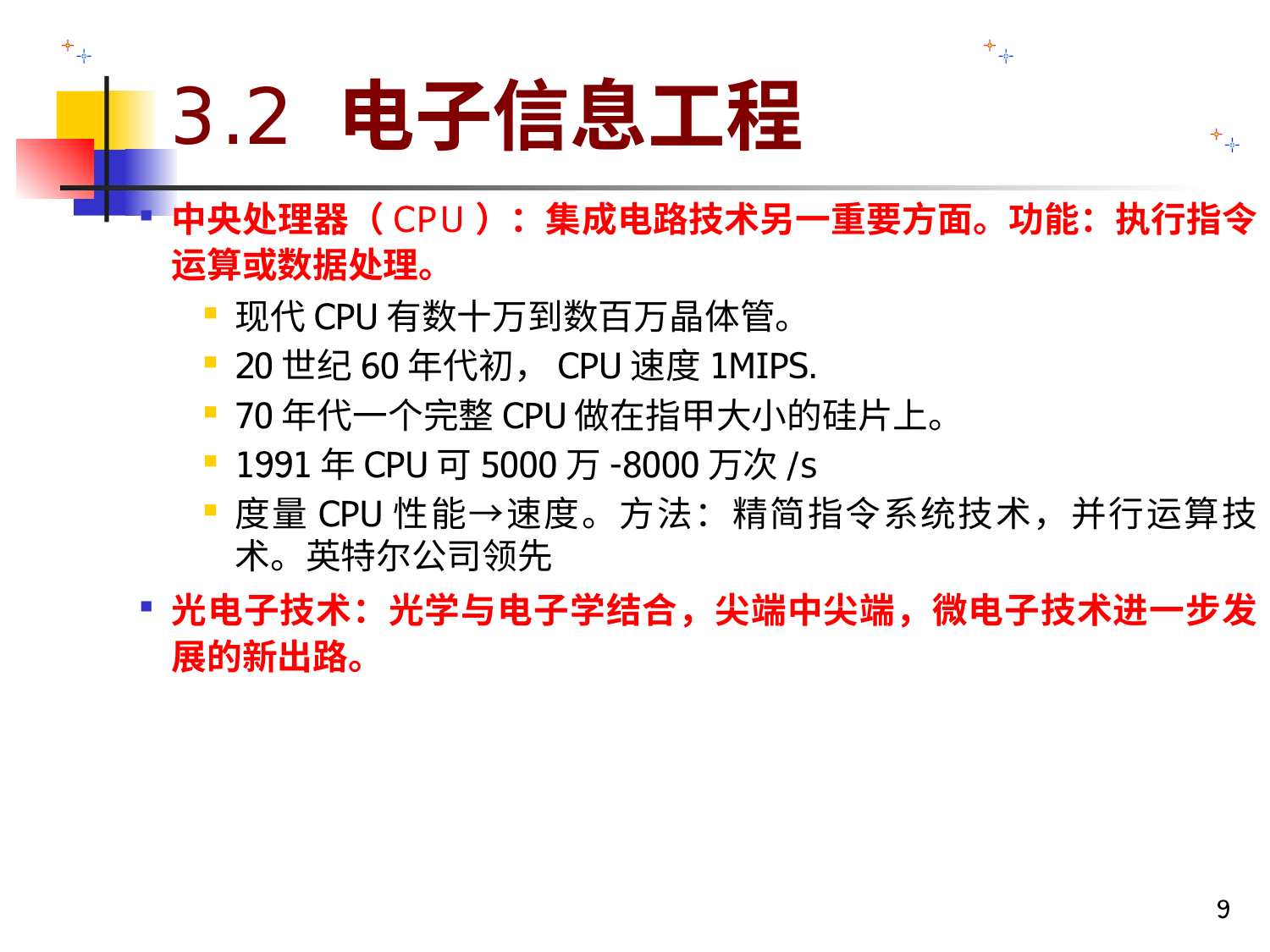

# 3.2 电子信息工程
中央处理器（CPU）：集成电路技术另一重要方面。功能：执行指令运算或数据处理。
现代CPU有数十万到数百万晶体管。
20世纪60年代初，CPU速度1MIPS.
70年代一个完整CPU做在指甲大小的硅片上。
1991年CPU可5000万-8000万次/s
度量CPU性能→速度。方法：精简指令系统技术，并行运算技术。英特尔公司领先
光电子技术：光学与电子学结合，尖端中尖端，微电子技术进一步发展的新出路。

9